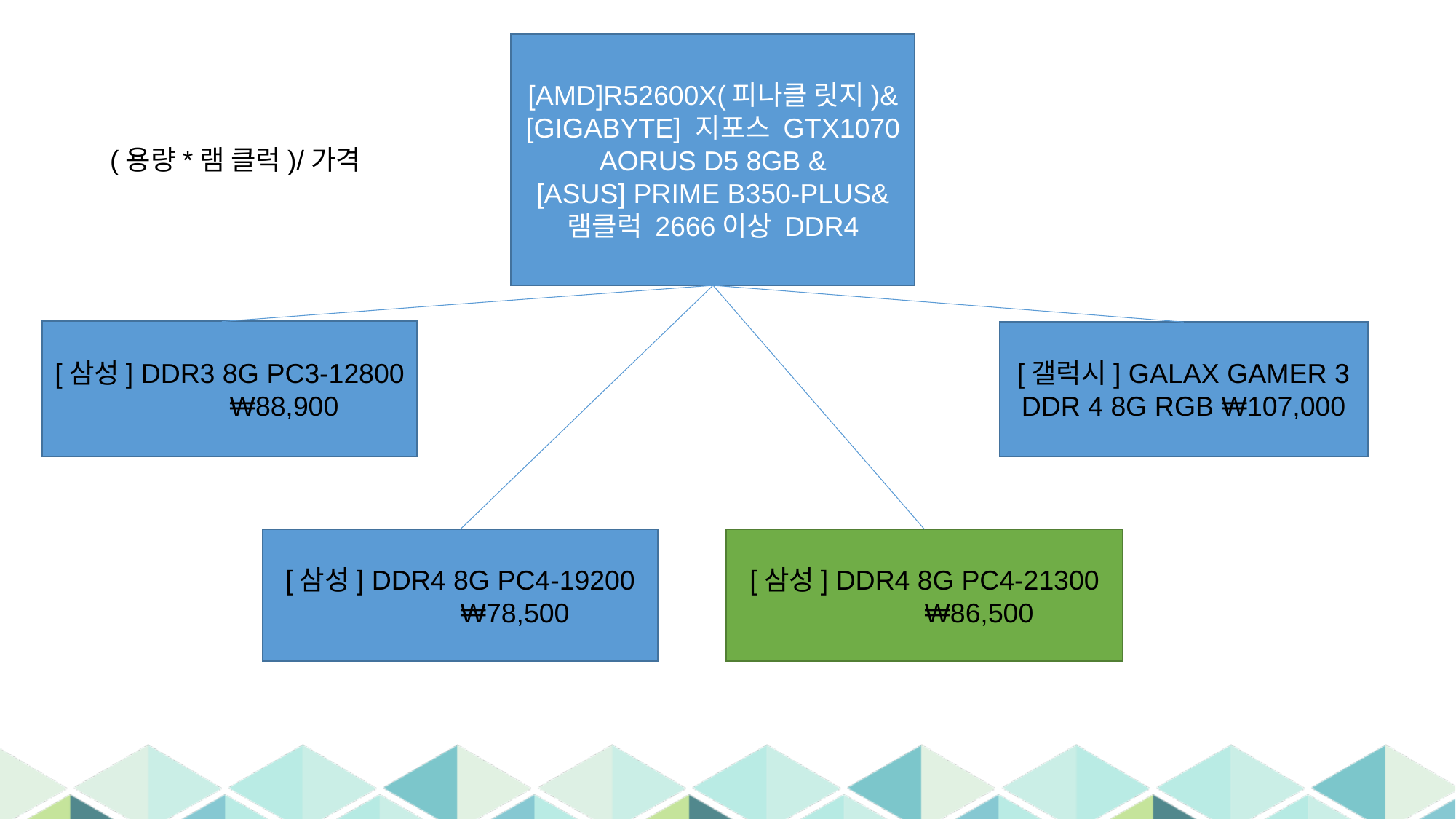

[AMD]R52600X(피나클 릿지)&
[GIGABYTE] 지포스 GTX1070 AORUS D5 8GB &
[ASUS] PRIME B350-PLUS&
램클럭 2666이상 DDR4
(용량*램 클럭)/가격
[삼성] DDR3 8G PC3-12800	₩88,900
[갤럭시] GALAX GAMER 3 DDR 4 8G RGB ₩107,000
[삼성] DDR4 8G PC4-19200	₩78,500
[삼성] DDR4 8G PC4-21300	₩86,500